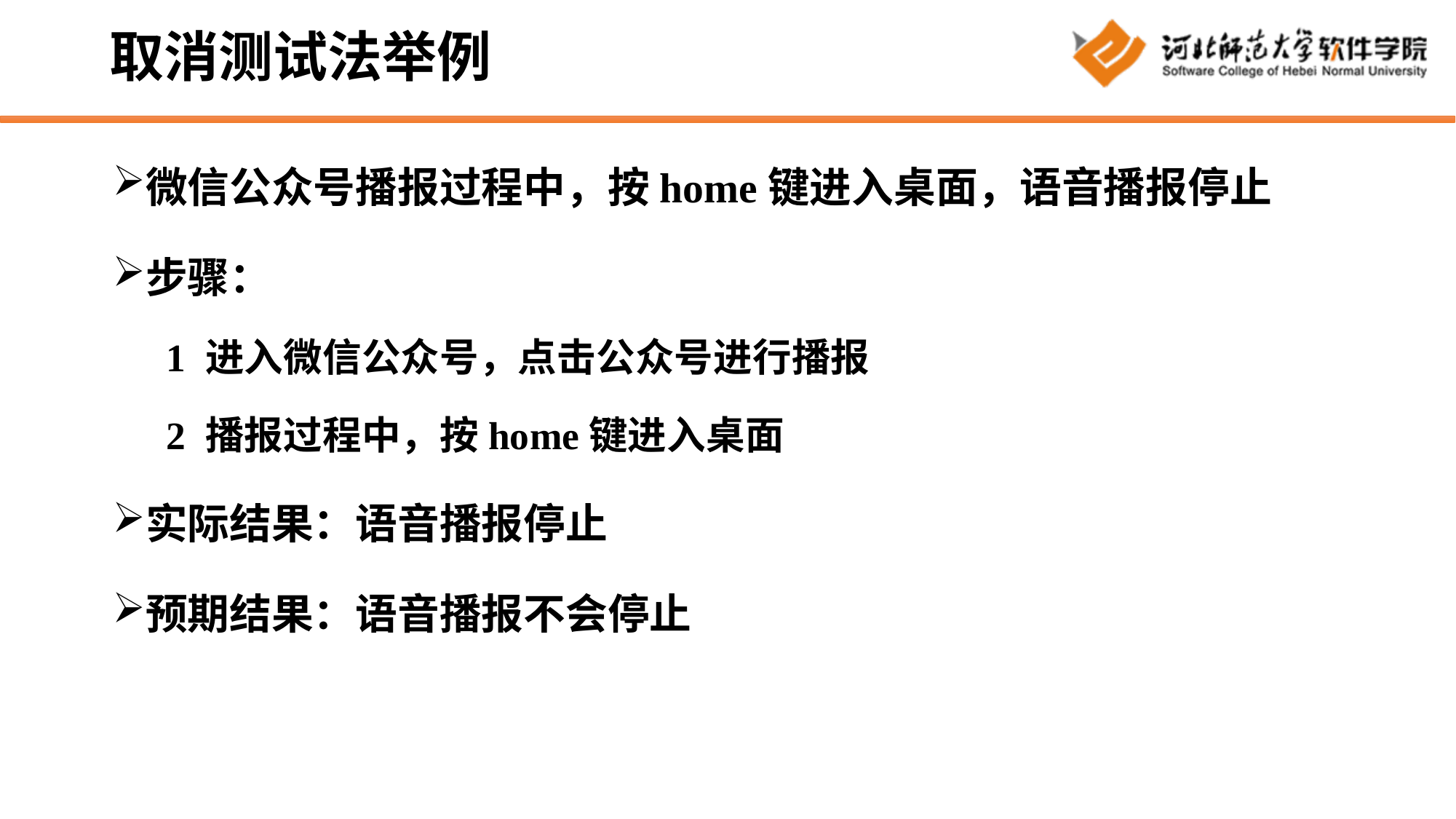

# 取消测试法举例
微信公众号播报过程中，按home键进入桌面，语音播报停止
步骤：
1 进入微信公众号，点击公众号进行播报
2 播报过程中，按home键进入桌面
实际结果：语音播报停止
预期结果：语音播报不会停止